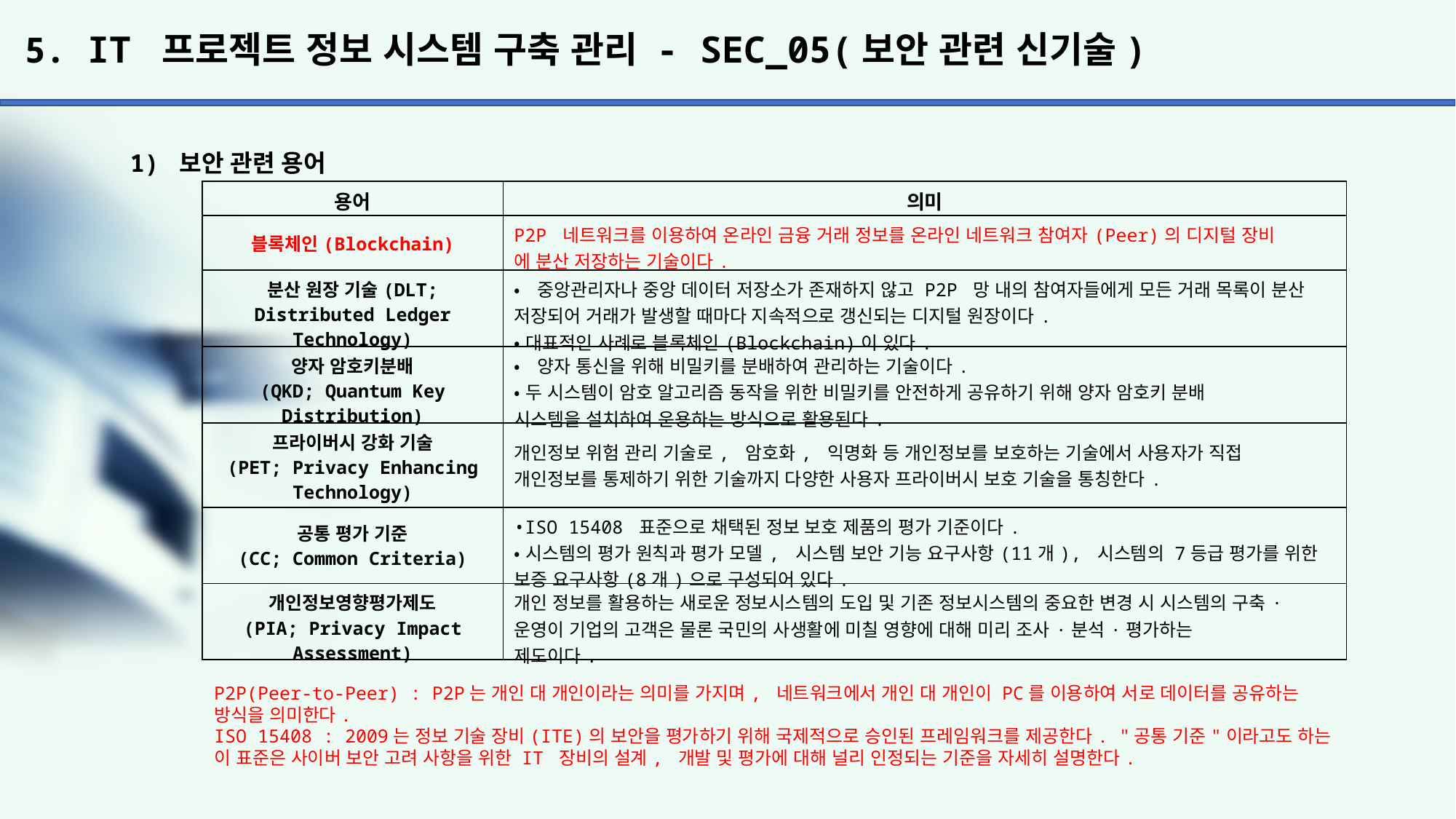

# 5. IT 프로젝트 정보 시스템 구축 관리 - SEC_05(보안 관련 신기술)
1) 보안 관련 용어

| 용어 | 의미 |
| --- | --- |
| 블록체인(Blockchain) | P2P 네트워크를 이용하여 온라인 금융 거래 정보를 온라인 네트워크 참여자(Peer)의 디지털 장비 에 분산 저장하는 기술이다. |
| 분산 원장 기술(DLT; Distributed Ledger Technology) | •중앙관리자나 중앙 데이터 저장소가 존재하지 않고 P2P 망 내의 참여자들에게 모든 거래 목록이 분산 저장되어 거래가 발생할 때마다 지속적으로 갱신되는 디지털 원장이다. •대표적인 사례로 블록체인(Blockchain)이 있다. |
| 양자 암호키분배 (QKD; Quantum Key Distribution) | •양자 통신을 위해 비밀키를 분배하여 관리하는 기술이다. •두 시스템이 암호 알고리즘 동작을 위한 비밀키를 안전하게 공유하기 위해 양자 암호키 분배 시스템을 설치하여 운용하는 방식으로 활용된다. |
| 프라이버시 강화 기술 (PET; Privacy Enhancing Technology) | 개인정보 위험 관리 기술로, 암호화, 익명화 등 개인정보를 보호하는 기술에서 사용자가 직접 개인정보를 통제하기 위한 기술까지 다양한 사용자 프라이버시 보호 기술을 통칭한다. |
| 공통 평가 기준 (CC; Common Criteria) | •ISO 15408 표준으로 채택된 정보 보호 제품의 평가 기준이다. •시스템의 평가 원칙과 평가 모델, 시스템 보안 기능 요구사항(11개), 시스템의 7등급 평가를 위한 보증 요구사항(8개)으로 구성되어 있다. |
| 개인정보영향평가제도 (PIA; Privacy Impact Assessment) | 개인 정보를 활용하는 새로운 정보시스템의 도입 및 기존 정보시스템의 중요한 변경 시 시스템의 구축·운영이 기업의 고객은 물론 국민의 사생활에 미칠 영향에 대해 미리 조사·분석·평가하는 제도이다. |
P2P(Peer-to-Peer) : P2P는 개인 대 개인이라는 의미를 가지며, 네트워크에서 개인 대 개인이 PC를 이용하여 서로 데이터를 공유하는 방식을 의미한다.
ISO 15408 : 2009는 정보 기술 장비(ITE)의 보안을 평가하기 위해 국제적으로 승인된 프레임워크를 제공한다. "공통 기준"이라고도 하는 이 표준은 사이버 보안 고려 사항을 위한 IT 장비의 설계, 개발 및 평가에 대해 널리 인정되는 기준을 자세히 설명한다.